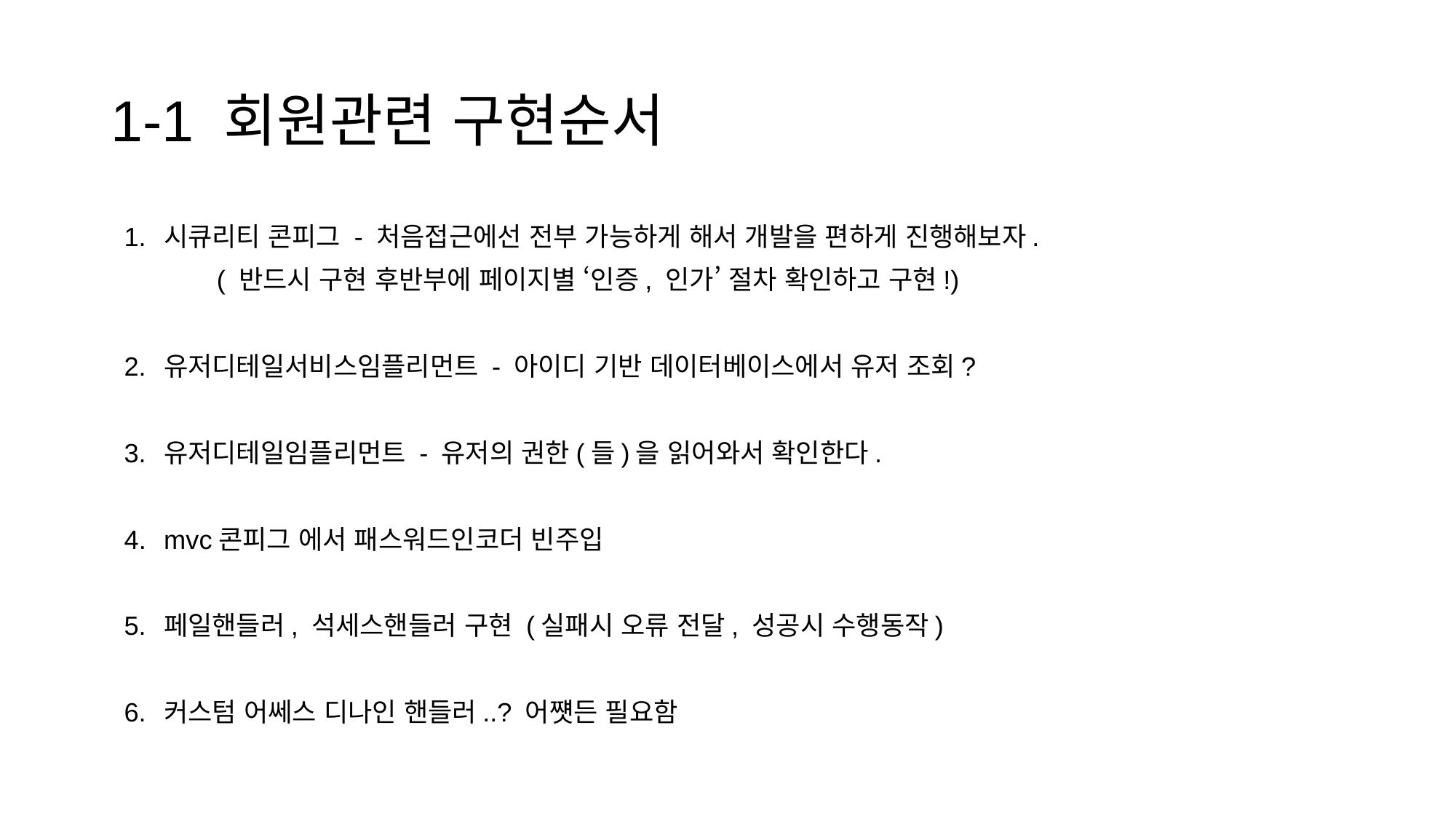

# 1-1 회원관련 구현순서
시큐리티 콘피그 - 처음접근에선 전부 가능하게 해서 개발을 편하게 진행해보자.
	( 반드시 구현 후반부에 페이지별 ‘인증, 인가’ 절차 확인하고 구현!)

유저디테일서비스임플리먼트 - 아이디 기반 데이터베이스에서 유저 조회?

유저디테일임플리먼트 - 유저의 권한(들)을 읽어와서 확인한다.

mvc콘피그 에서 패스워드인코더 빈주입

페일핸들러, 석세스핸들러 구현 (실패시 오류 전달, 성공시 수행동작)

커스텀 어쎄스 디나인 핸들러..? 어쩃든 필요함